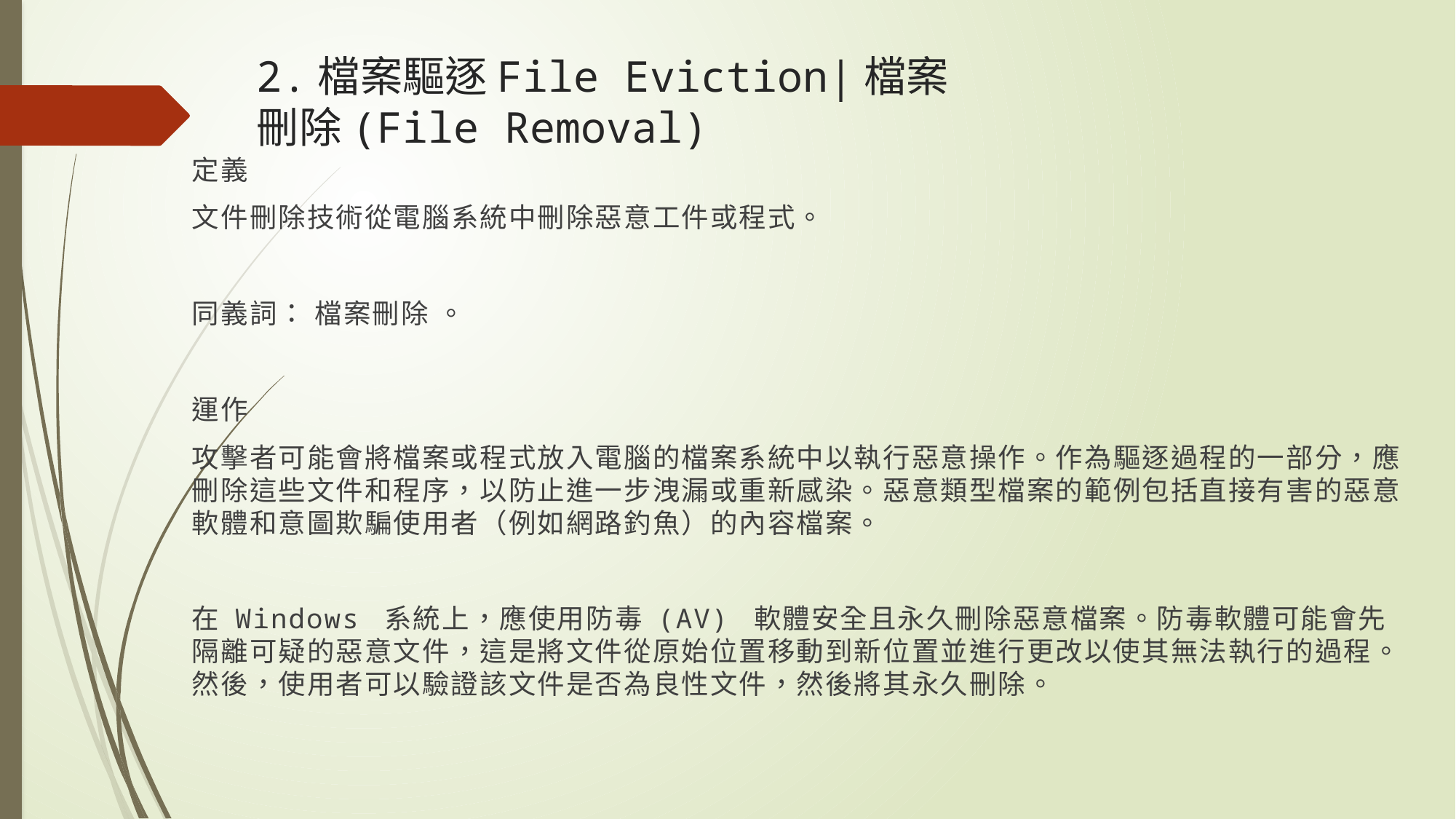

# 2.檔案驅逐File Eviction|檔案刪除(File Removal)
定義
文件刪除技術從電腦系統中刪除惡意工件或程式。

同義詞： 檔案刪除 。

運作
攻擊者可能會將檔案或程式放入電腦的檔案系統中以執行惡意操作。作為驅逐過程的一部分，應刪除這些文件和程序，以防止進一步洩漏或重新感染。惡意類型檔案的範例包括直接有害的惡意軟體和意圖欺騙使用者（例如網路釣魚）的內容檔案。

在 Windows 系統上，應使用防毒 (AV) 軟體安全且永久刪除惡意檔案。防毒軟體可能會先隔離可疑的惡意文件，這是將文件從原始位置移動到新位置並進行更改以使其無法執行的過程。然後，使用者可以驗證該文件是否為良性文件，然後將其永久刪除。